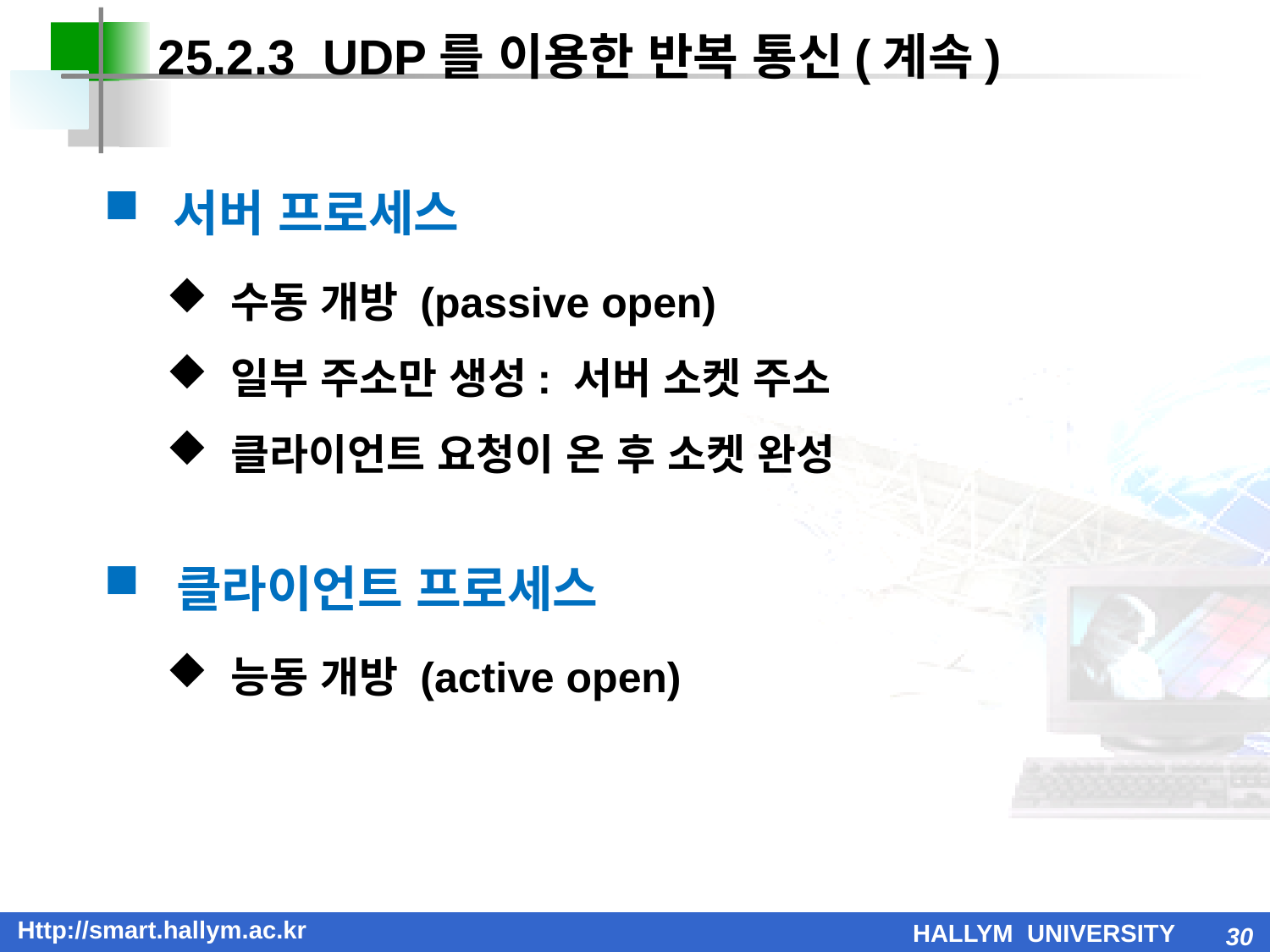

25.2.3  UDP를 이용한 반복 통신(계속)

 서버 프로세스
 수동 개방 (passive open)
 일부 주소만 생성: 서버 소켓 주소
 클라이언트 요청이 온 후 소켓 완성

 클라이언트 프로세스
 능동 개방 (active open)
30